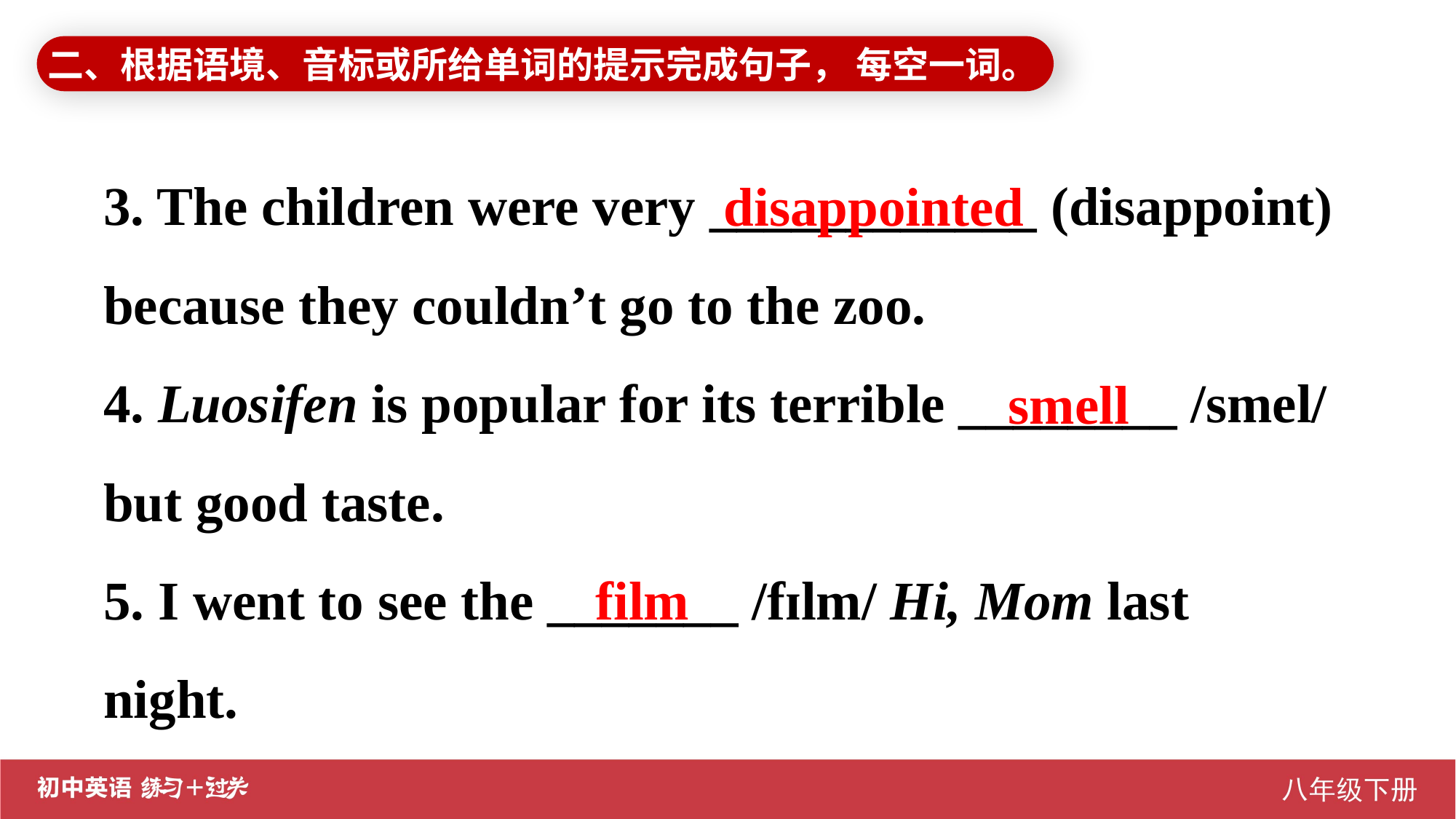

二、根据语境、音标或所给单词的提示完成句子， 每空一词。
3. The children were very ____________ (disappoint) because they couldn’t go to the zoo.
4. Luosifen is popular for its terrible ________ /smel/ but good taste.
5. I went to see the _______ /fɪlm/ Hi, Mom last night.
disappointed
 smell
 film